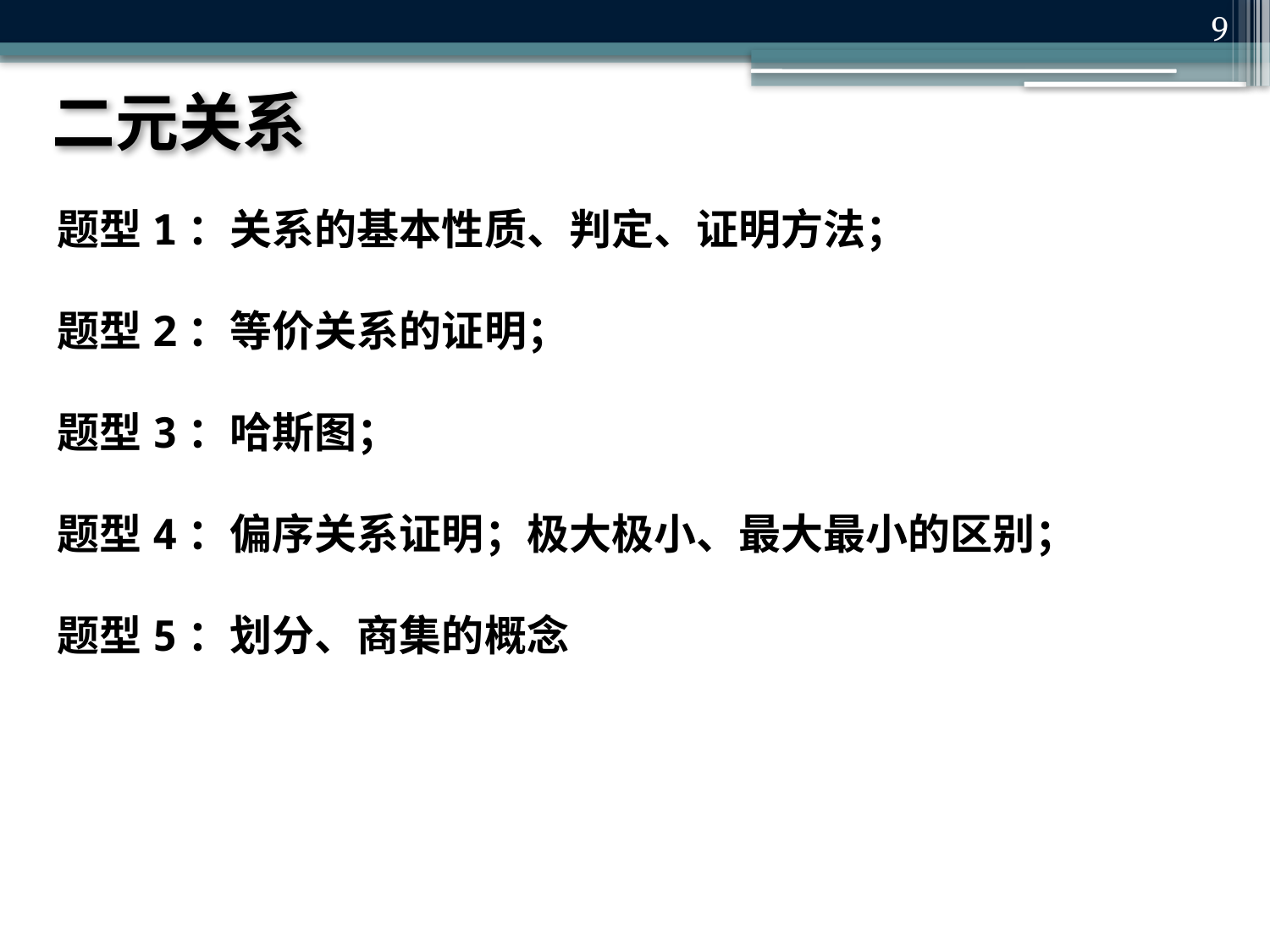

9
二元关系
题型1：关系的基本性质、判定、证明方法；

题型2：等价关系的证明；

题型3：哈斯图；

题型4：偏序关系证明；极大极小、最大最小的区别；

题型5：划分、商集的概念